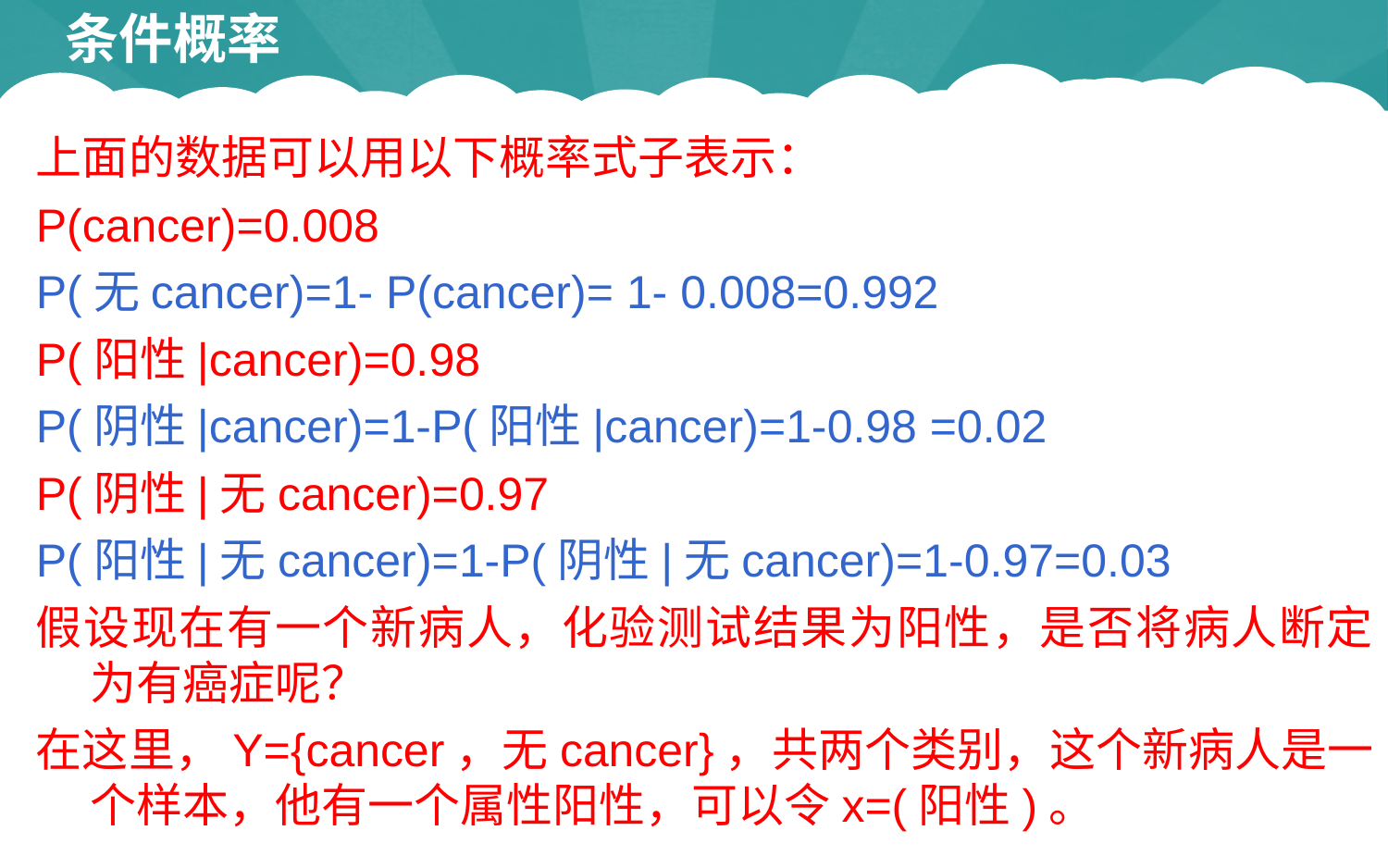

# 条件概率
上面的数据可以用以下概率式子表示：
P(cancer)=0.008
P(无cancer)=1- P(cancer)= 1- 0.008=0.992
P(阳性|cancer)=0.98
P(阴性|cancer)=1-P(阳性|cancer)=1-0.98 =0.02
P(阴性|无cancer)=0.97
P(阳性|无cancer)=1-P(阴性|无cancer)=1-0.97=0.03
假设现在有一个新病人，化验测试结果为阳性，是否将病人断定为有癌症呢？
在这里，Y={cancer，无cancer}，共两个类别，这个新病人是一个样本，他有一个属性阳性，可以令x=(阳性)。